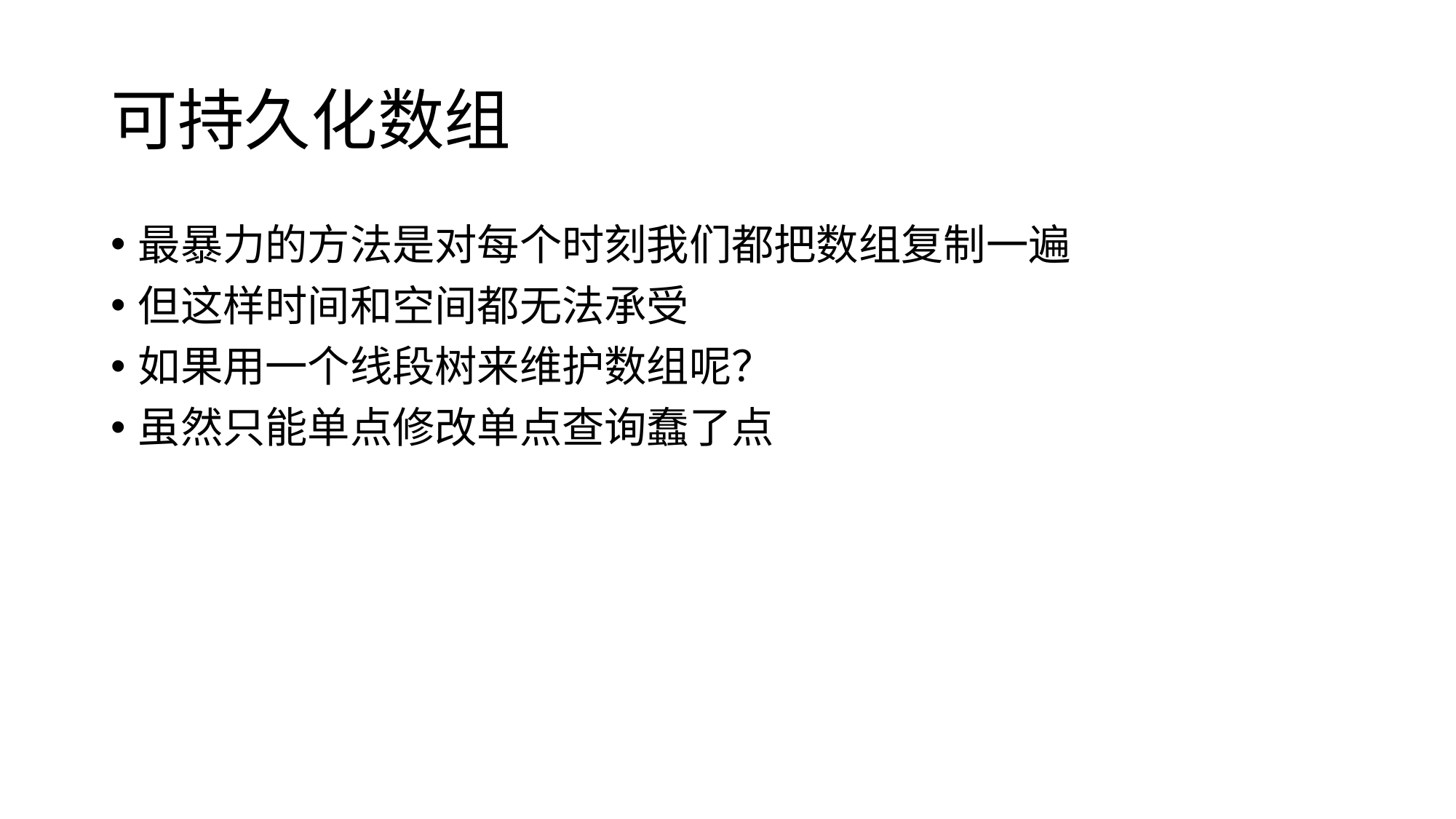

# 可持久化数组
最暴力的方法是对每个时刻我们都把数组复制一遍
但这样时间和空间都无法承受
如果用一个线段树来维护数组呢？
虽然只能单点修改单点查询蠢了点